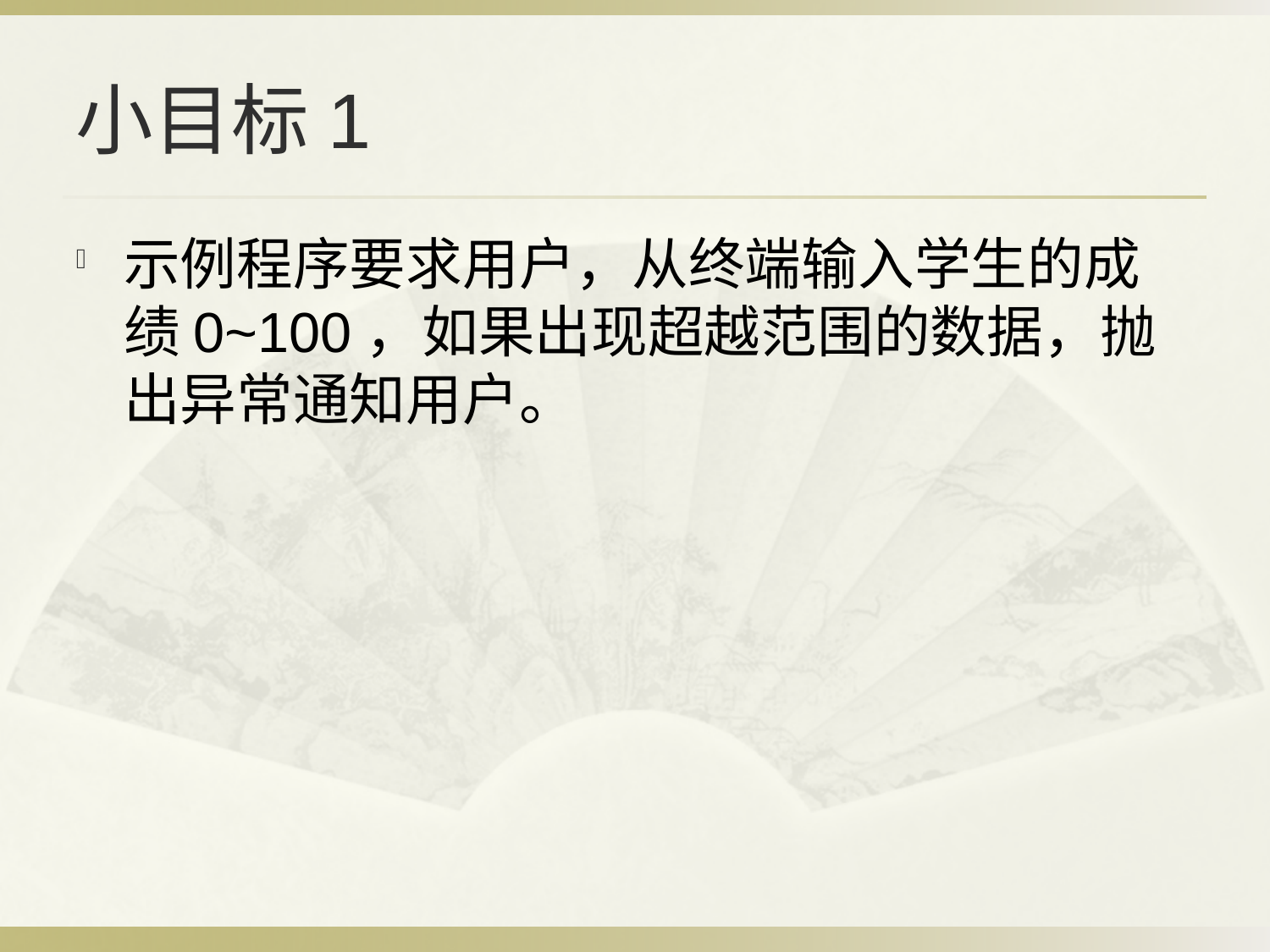

# 小目标1
示例程序要求用户，从终端输入学生的成绩0~100，如果出现超越范围的数据，抛出异常通知用户。